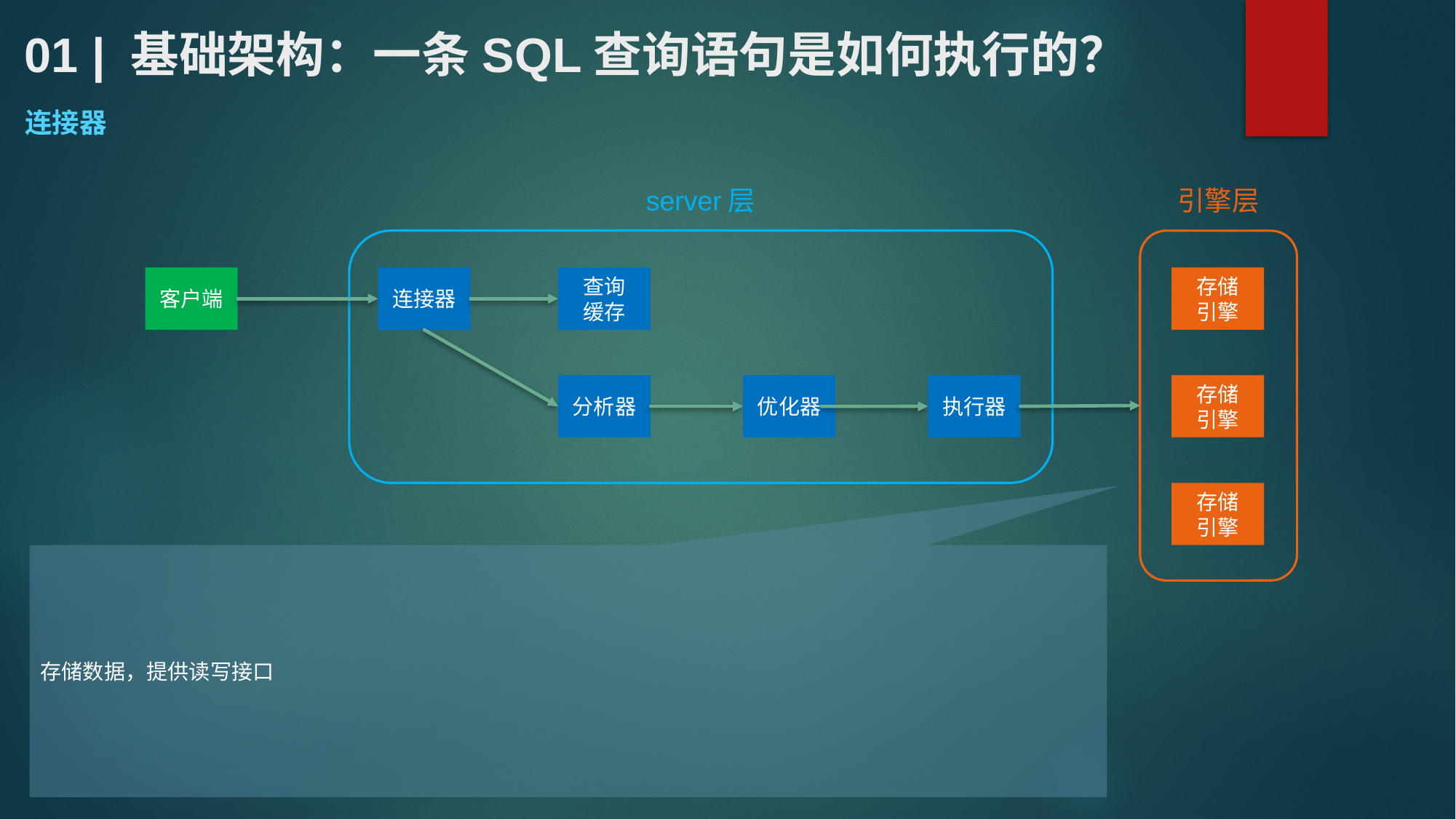

# 01 | 基础架构：一条SQL查询语句是如何执行的？
连接器
server层
引擎层

客户端
连接器
查询
缓存
存储
引擎
分析器
优化器
执行器
存储
引擎
存储
引擎
存储数据，提供读写接口